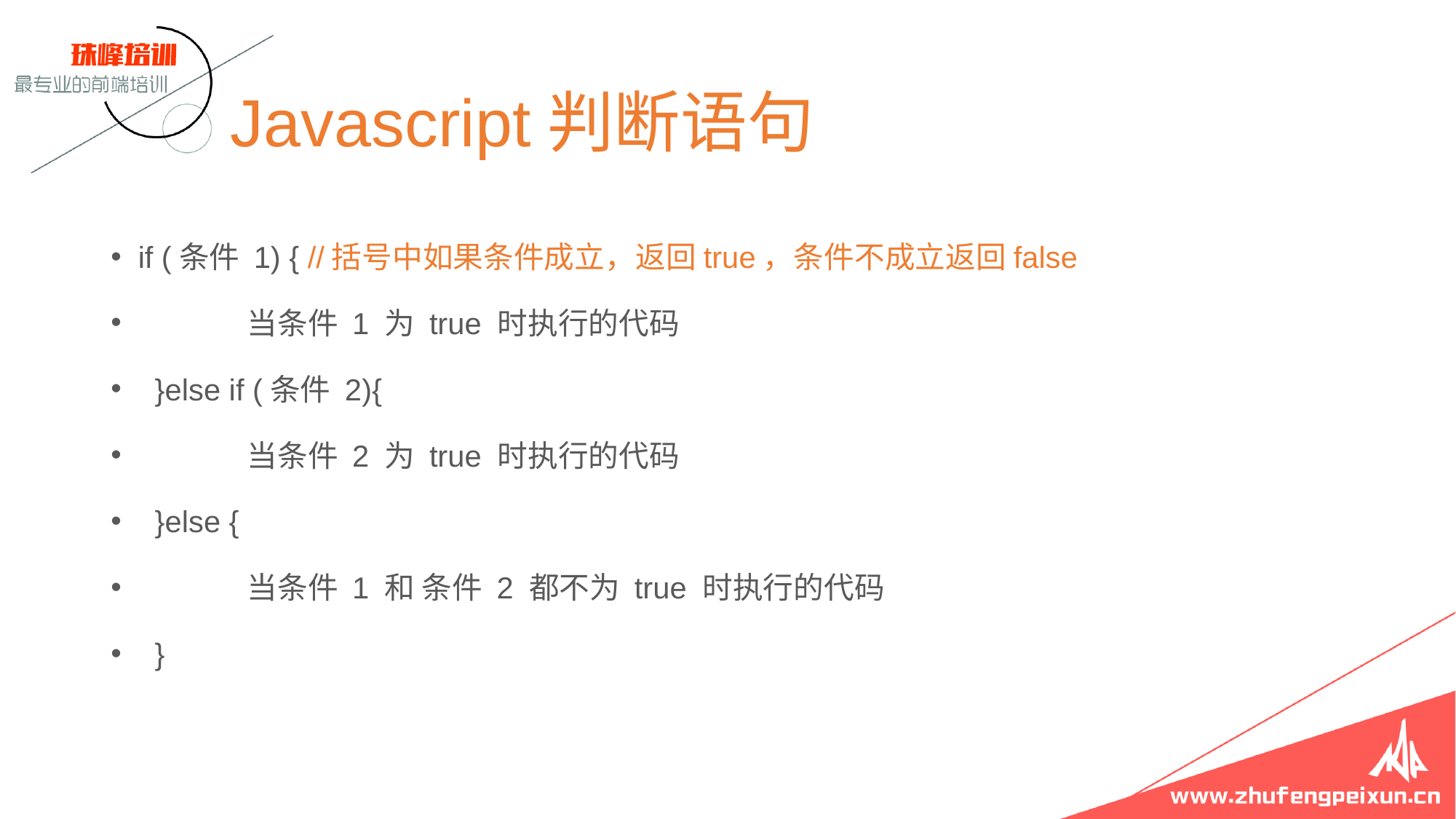

# Javascript判断语句
if (条件 1) { //括号中如果条件成立，返回true，条件不成立返回false
  	当条件 1 为 true 时执行的代码
  }else if (条件 2){
  	当条件 2 为 true 时执行的代码
  }else {
  	当条件 1 和 条件 2 都不为 true 时执行的代码
  }